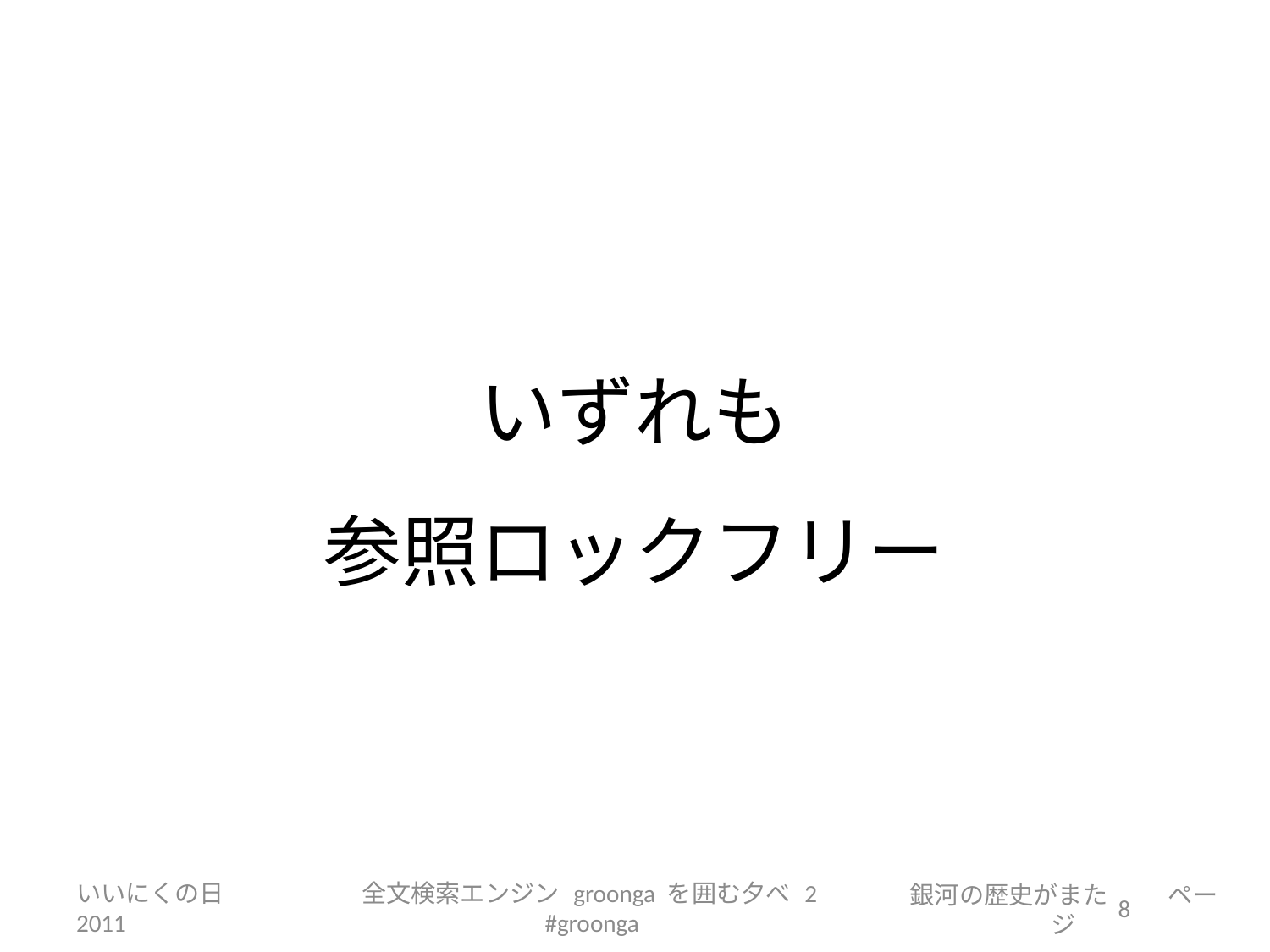

# いずれも 参照ロックフリー
いいにくの日 2011
全文検索エンジン groonga を囲む夕べ 2  #groonga
8